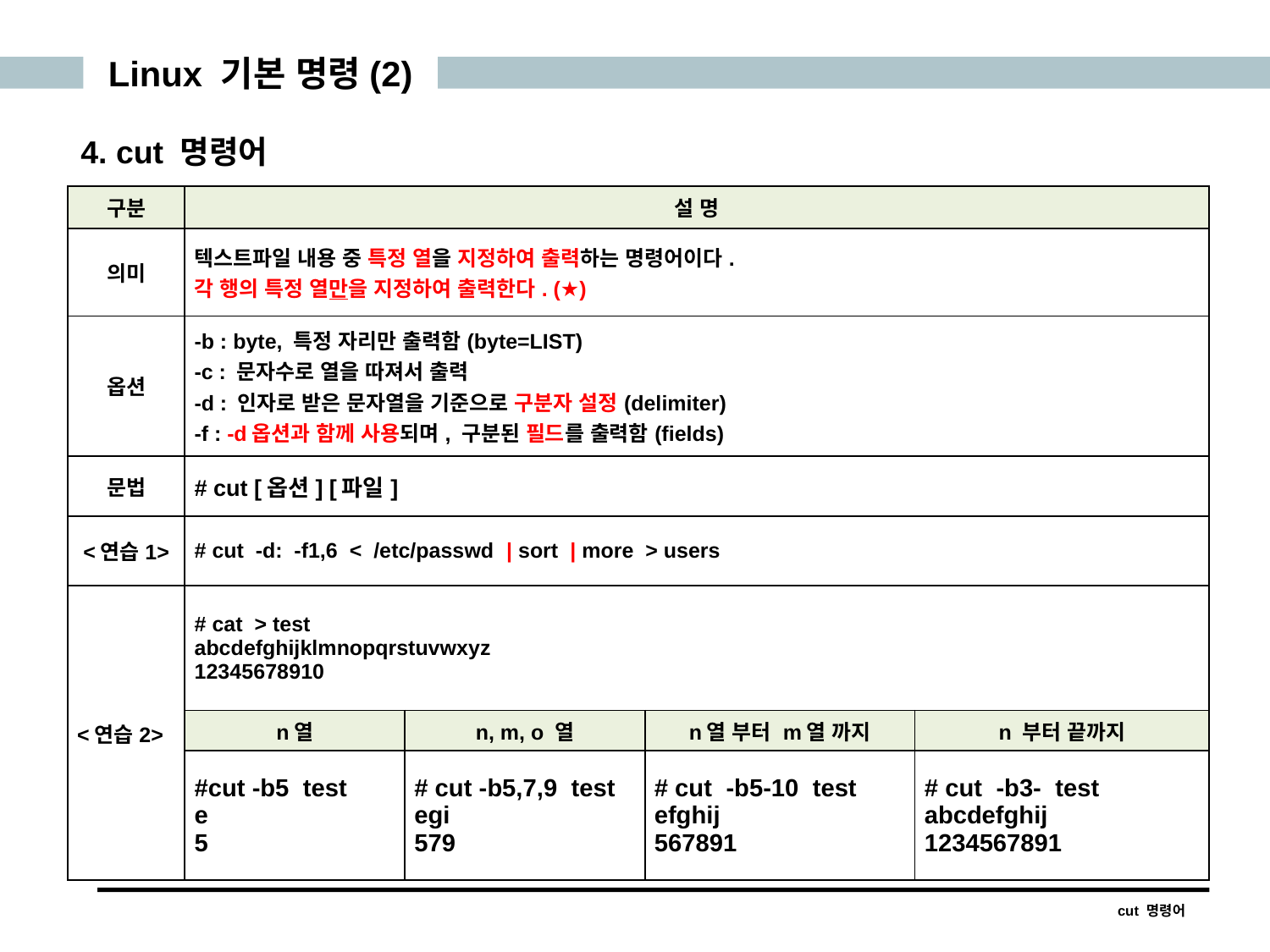

Linux 기본 명령(2)

4. cut 명령어
| 구분 | 설 명 |  |  |  |
| --- | --- | --- | --- | --- |
| 의미 | 텍스트파일 내용 중 특정 열을 지정하여 출력하는 명령어이다. 각 행의 특정 열만을 지정하여 출력한다. (★) |  |  |  |
| 옵션 | -b : byte, 특정 자리만 출력함(byte=LIST) -c : 문자수로 열을 따져서 출력 -d : 인자로 받은 문자열을 기준으로 구분자 설정(delimiter) -f : -d옵션과 함께 사용되며, 구분된 필드를 출력함(fields) |  |  |  |
| 문법 | # cut [옵션] [파일] |  |  |  |
| <연습1> | # cut -d: -f1,6 < /etc/passwd | sort | more > users |  |  |  |
| <연습2> | # cat > test abcdefghijklmnopqrstuvwxyz 12345678910 |  |  |  |
|  | n열 | n, m, o 열 | n열 부터 m열 까지 | n 부터 끝까지 |
|  | #cut -b5 test e 5 | # cut -b5,7,9 test egi 579 | # cut -b5-10 test efghij 567891 | # cut -b3- test abcdefghij 1234567891 |

cut 명령어